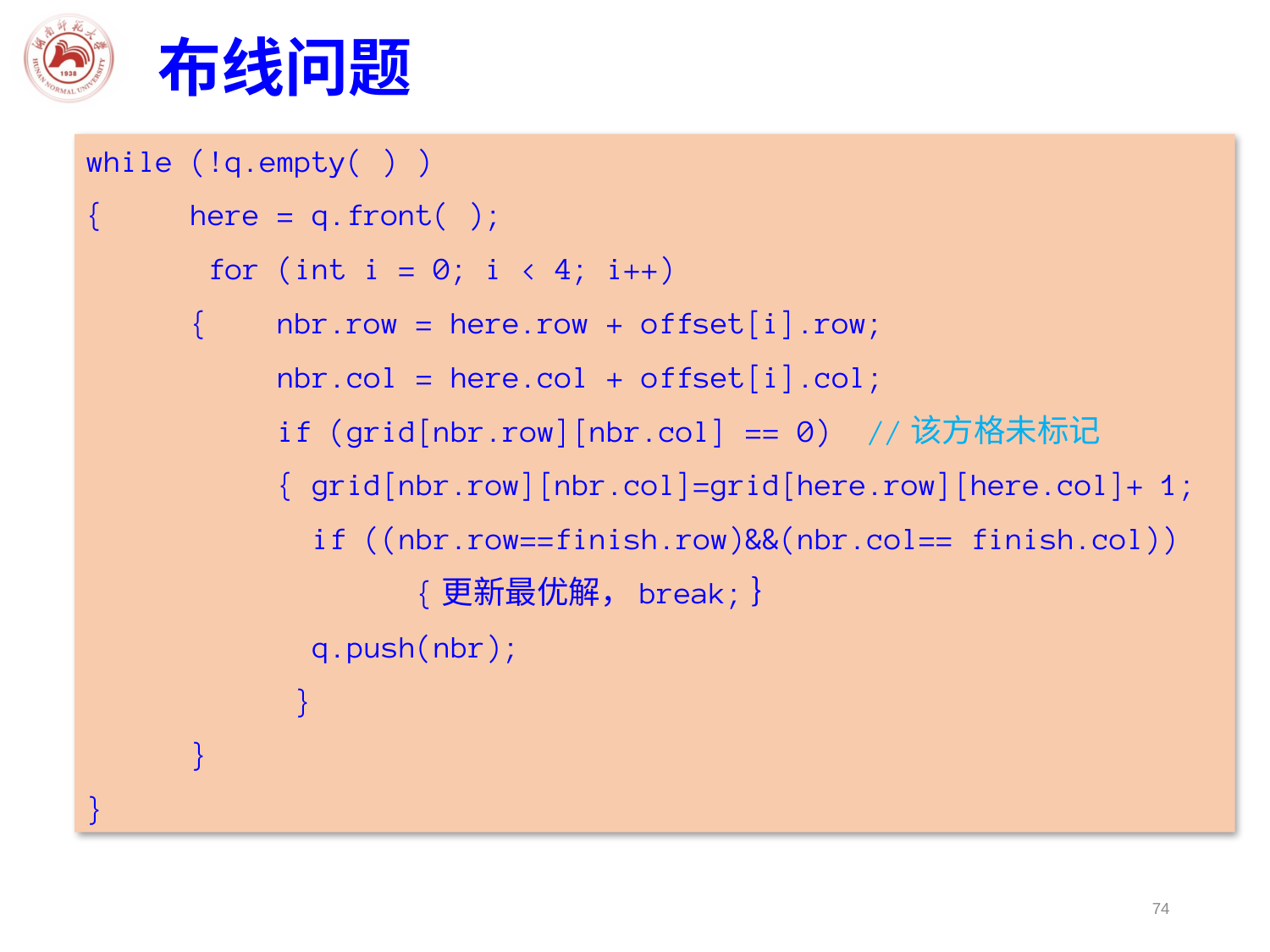

布线问题
while (!q.empty( ) )
{     here = q.front( );
       for (int i = 0; i < 4; i++)
      {    nbr.row = here.row + offset[i].row;
           nbr.col = here.col + offset[i].col;
           if (grid[nbr.row][nbr.col] == 0)  //该方格未标记
           { grid[nbr.row][nbr.col]=grid[here.row][here.col]+ 1;
             if ((nbr.row==finish.row)&&(nbr.col== finish.col))
                   {更新最优解，break;｝
             q.push(nbr);
            }
      }
}

74